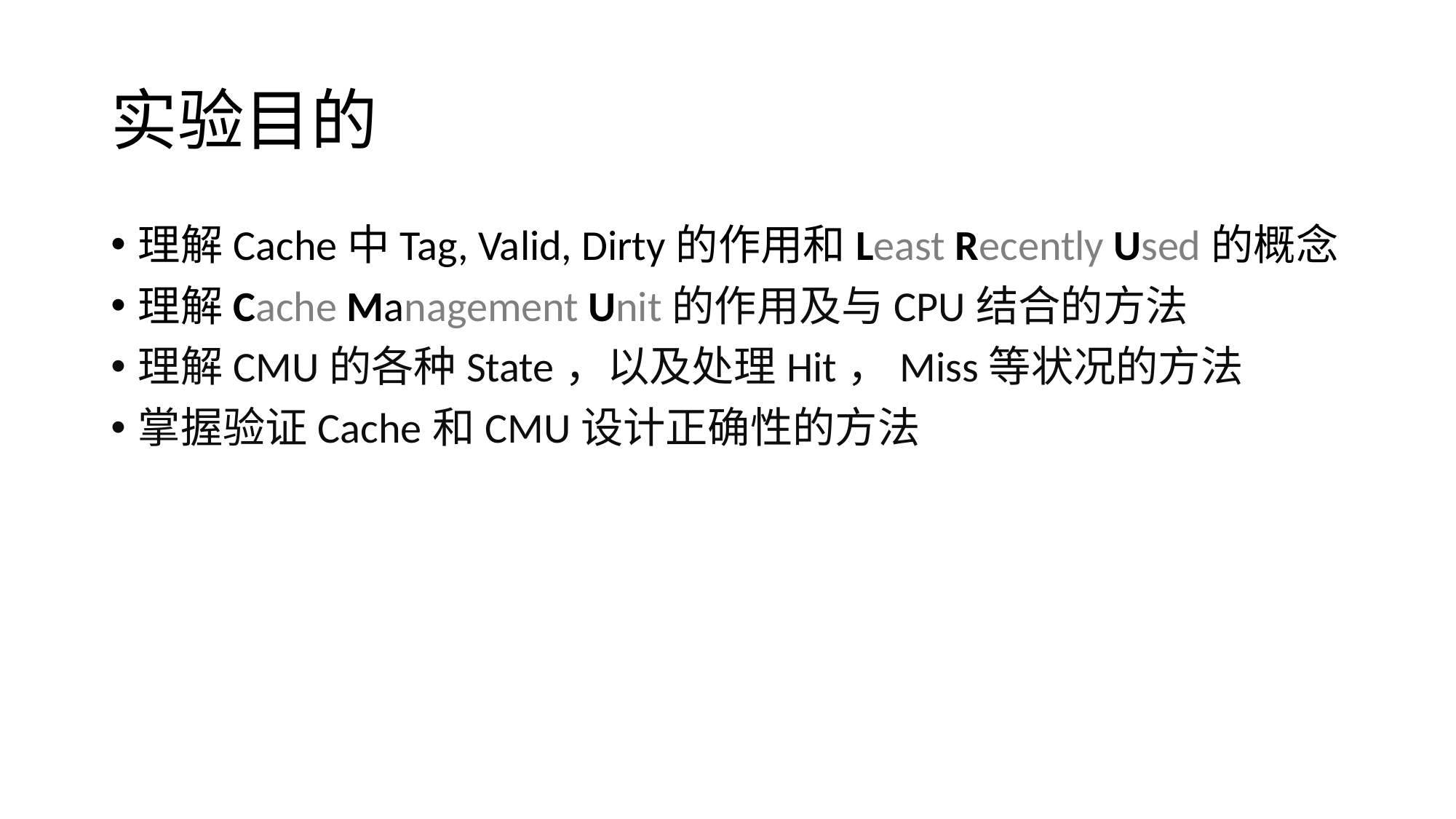

# 实验目的
理解Cache中Tag, Valid, Dirty的作用和Least Recently Used的概念
理解Cache Management Unit的作用及与CPU结合的方法
理解CMU的各种State，以及处理Hit，Miss等状况的方法
掌握验证Cache和CMU设计正确性的方法